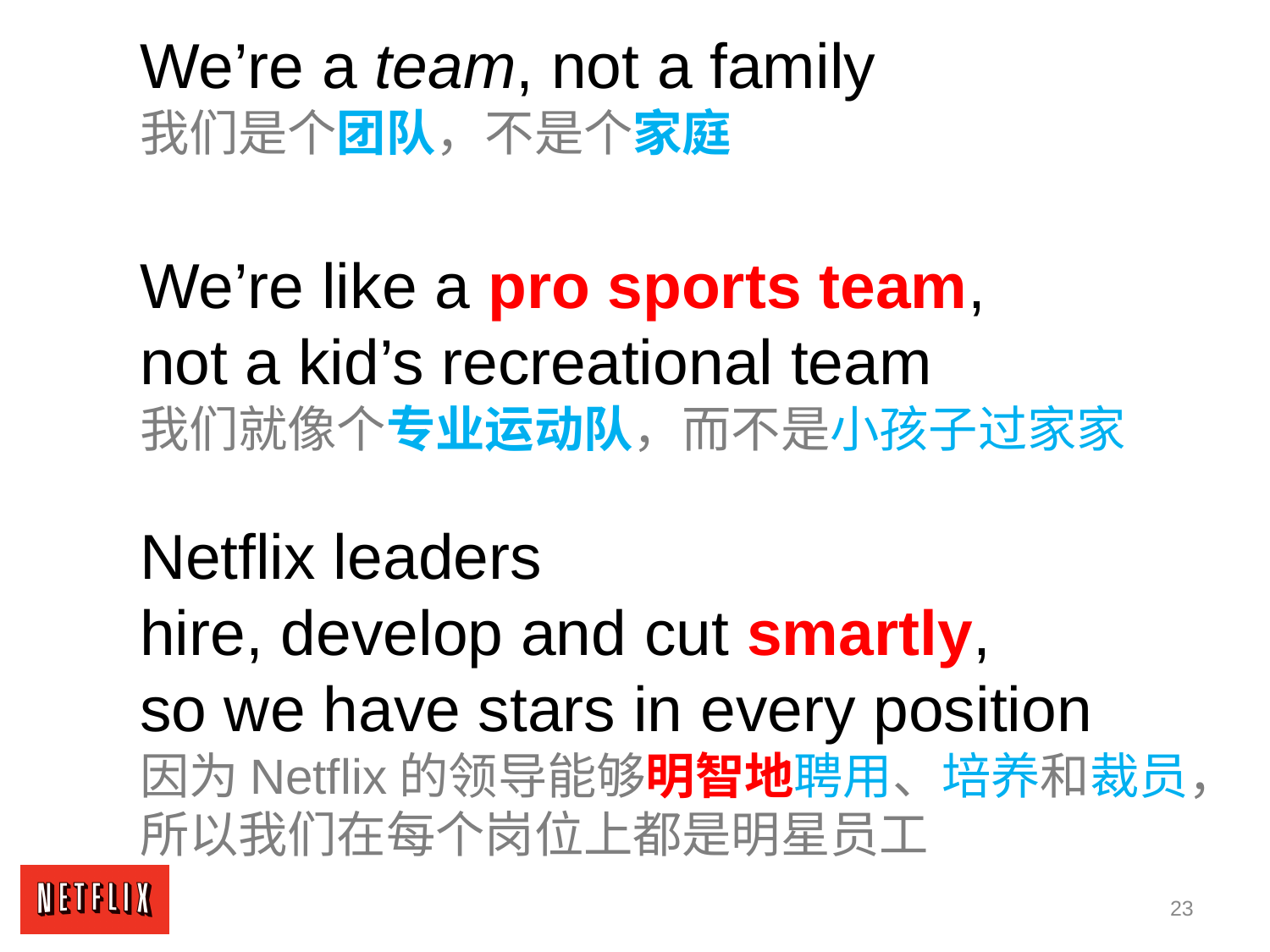

We’re a team, not a family
我们是个团队，不是个家庭
We’re like a pro sports team,
not a kid’s recreational team
我们就像个专业运动队，而不是小孩子过家家
Netflix leaders
hire, develop and cut smartly,
so we have stars in every position
因为Netflix的领导能够明智地聘用、培养和裁员，所以我们在每个岗位上都是明星员工
23